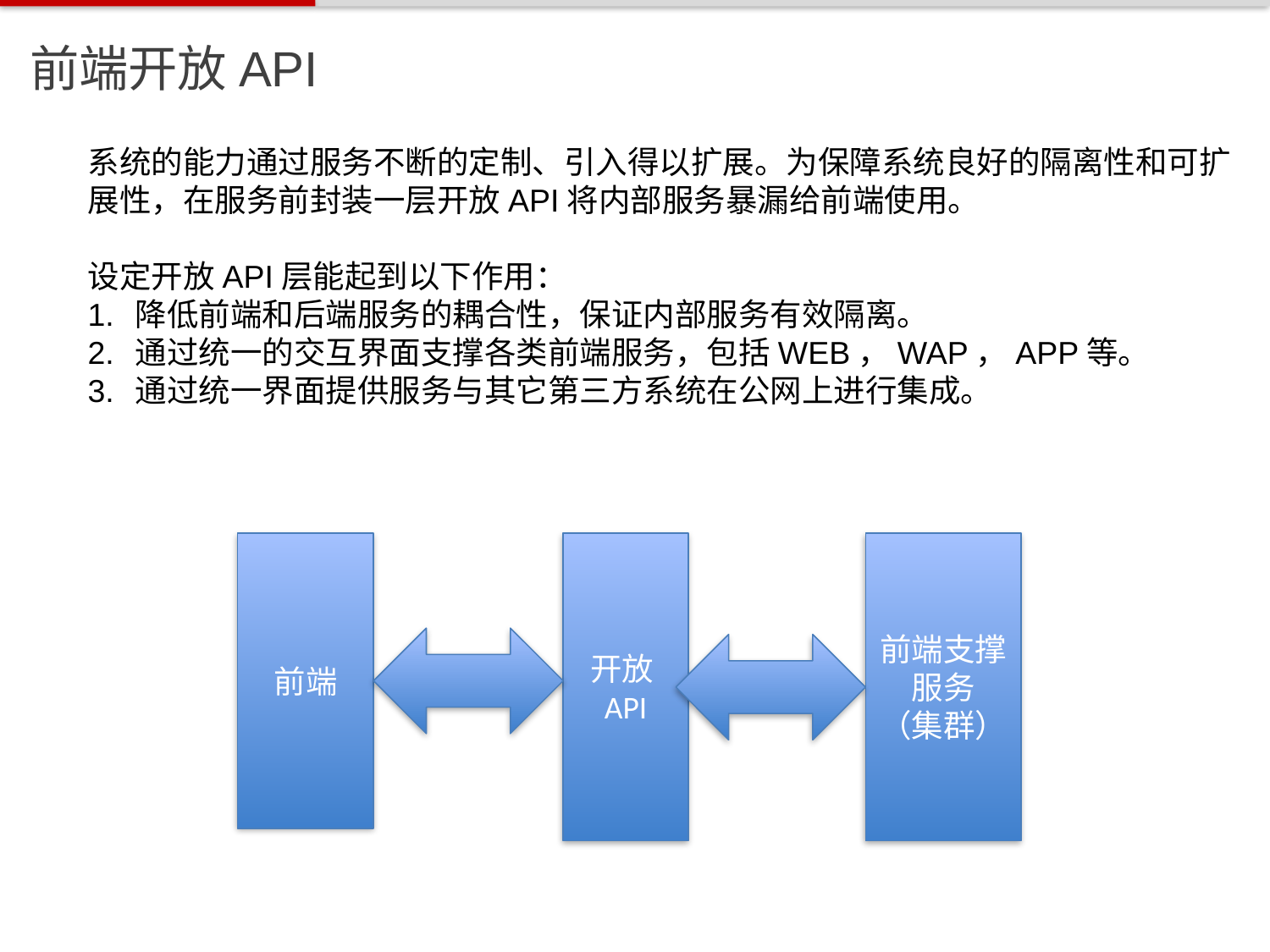

前端开放API
系统的能力通过服务不断的定制、引入得以扩展。为保障系统良好的隔离性和可扩展性，在服务前封装一层开放API将内部服务暴漏给前端使用。

设定开放API层能起到以下作用：
降低前端和后端服务的耦合性，保证内部服务有效隔离。
通过统一的交互界面支撑各类前端服务，包括WEB，WAP，APP等。
通过统一界面提供服务与其它第三方系统在公网上进行集成。
前端
开放API
前端支撑服务
（集群）